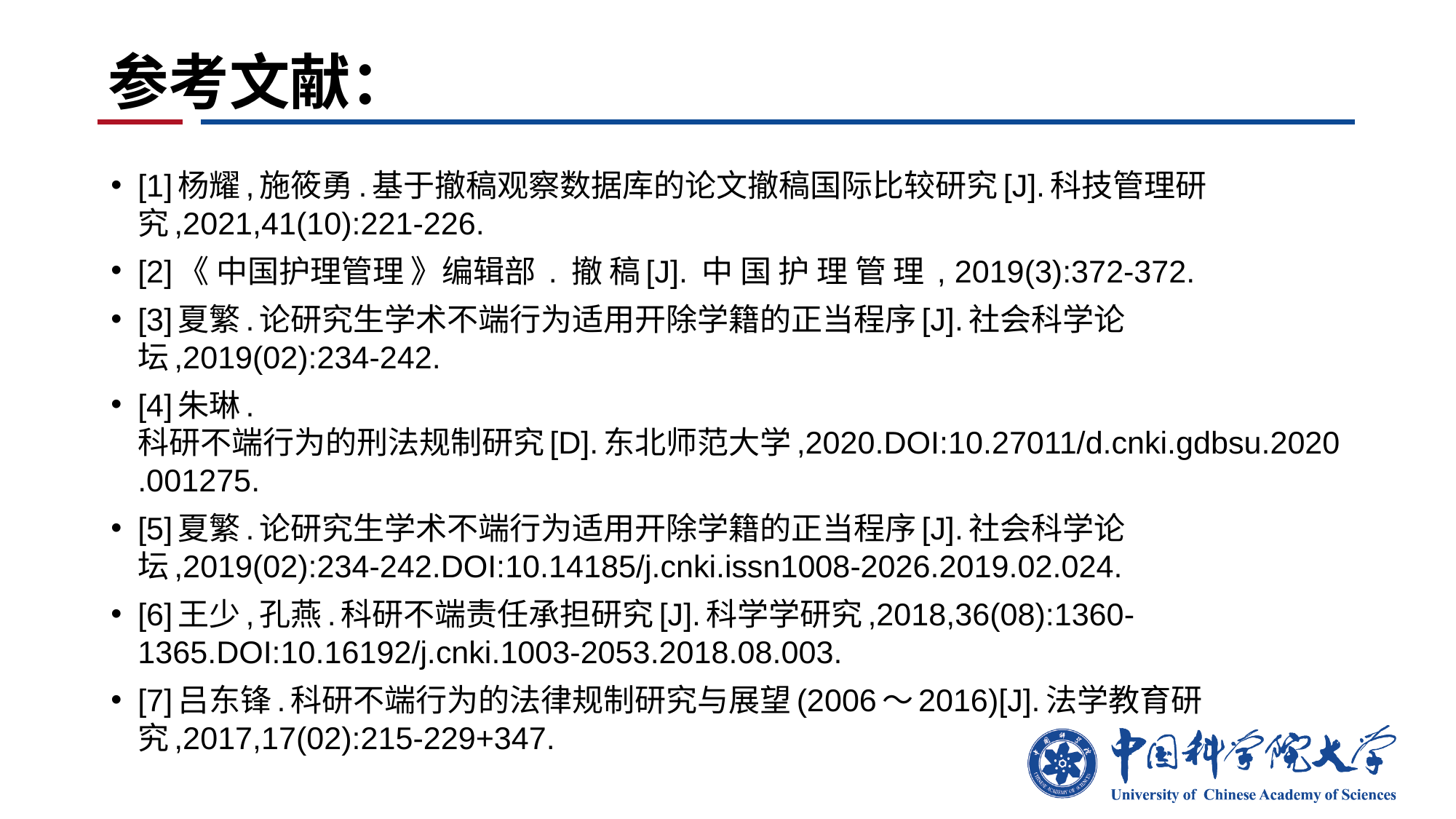

# 参考文献：
[1]杨耀,施筱勇.基于撤稿观察数据库的论文撤稿国际比较研究[J].科技管理研究,2021,41(10):221-226.
[2]《 中国护理管理 》编辑部 . 撤 稿[J]. 中 国 护 理 管 理 , 2019(3):372-372.
[3]夏繁.论研究生学术不端行为适用开除学籍的正当程序[J].社会科学论坛,2019(02):234-242.
[4]朱琳. 科研不端行为的刑法规制研究[D].东北师范大学,2020.DOI:10.27011/d.cnki.gdbsu.2020.001275.
[5]夏繁.论研究生学术不端行为适用开除学籍的正当程序[J].社会科学论坛,2019(02):234-242.DOI:10.14185/j.cnki.issn1008-2026.2019.02.024.
[6]王少,孔燕.科研不端责任承担研究[J].科学学研究,2018,36(08):1360-1365.DOI:10.16192/j.cnki.1003-2053.2018.08.003.
[7]吕东锋.科研不端行为的法律规制研究与展望(2006～2016)[J].法学教育研究,2017,17(02):215-229+347.